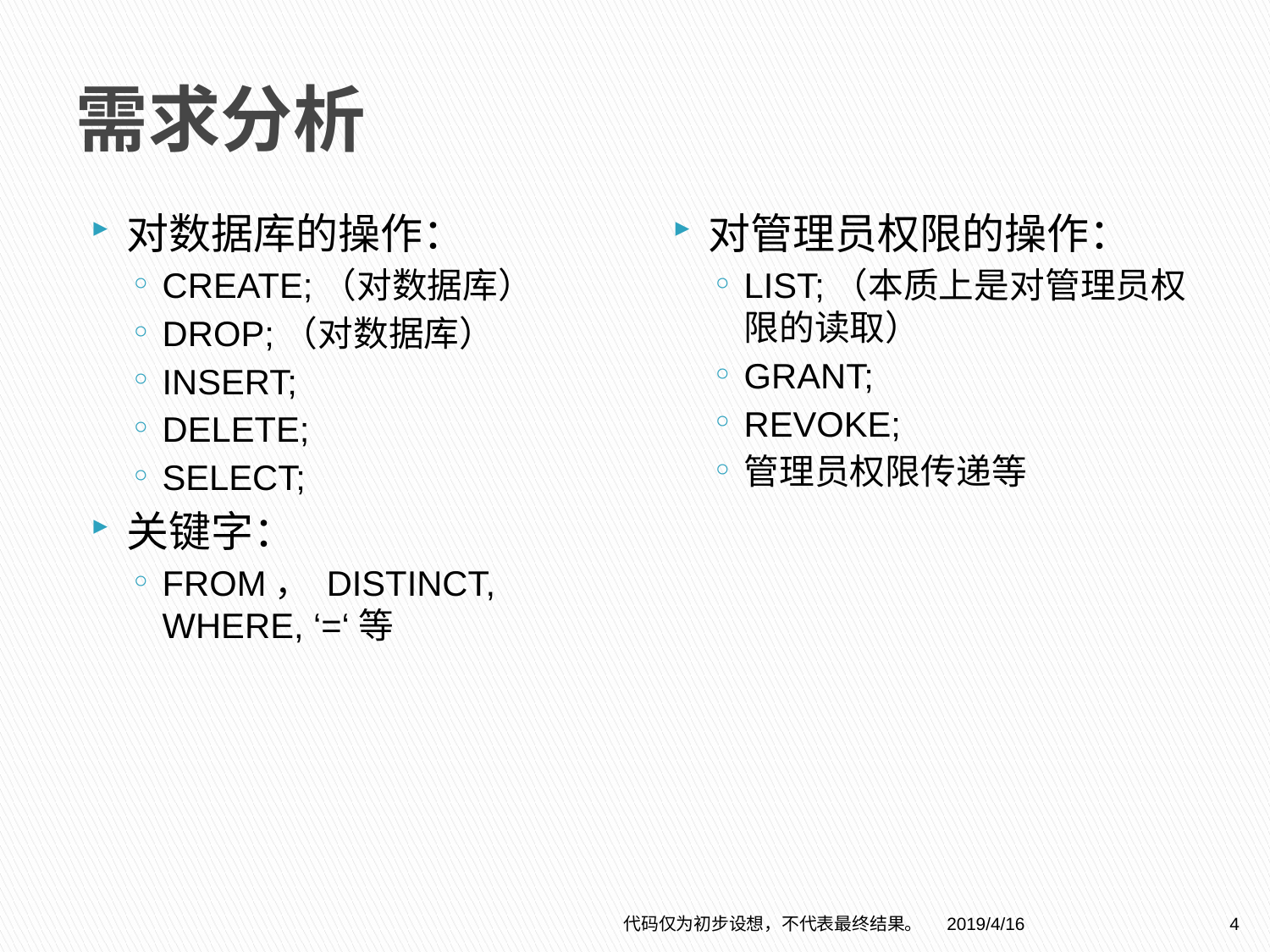

# 需求分析
对数据库的操作：
CREATE;（对数据库）
DROP;（对数据库）
INSERT;
DELETE;
SELECT;
关键字：
FROM， DISTINCT, WHERE, ‘=‘等
对管理员权限的操作：
LIST;（本质上是对管理员权限的读取）
GRANT;
REVOKE;
管理员权限传递等

代码仅为初步设想，不代表最终结果。
2019/4/16
4